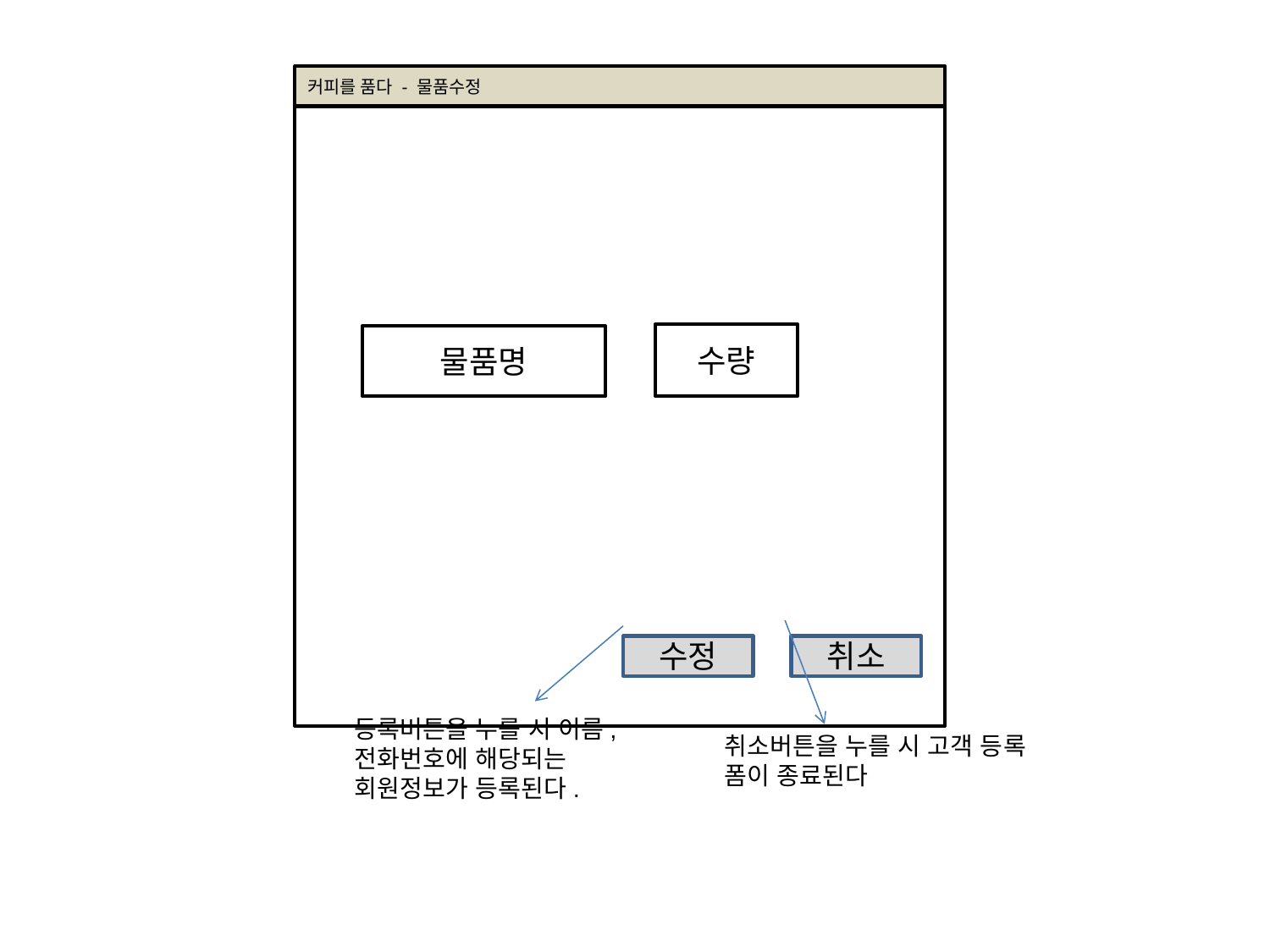

커피를 품다 - 물품수정

수량
물품명
수정
취소
등록버튼을 누를 시 이름,전화번호에 해당되는 회원정보가 등록된다.
취소버튼을 누를 시 고객 등록 폼이 종료된다